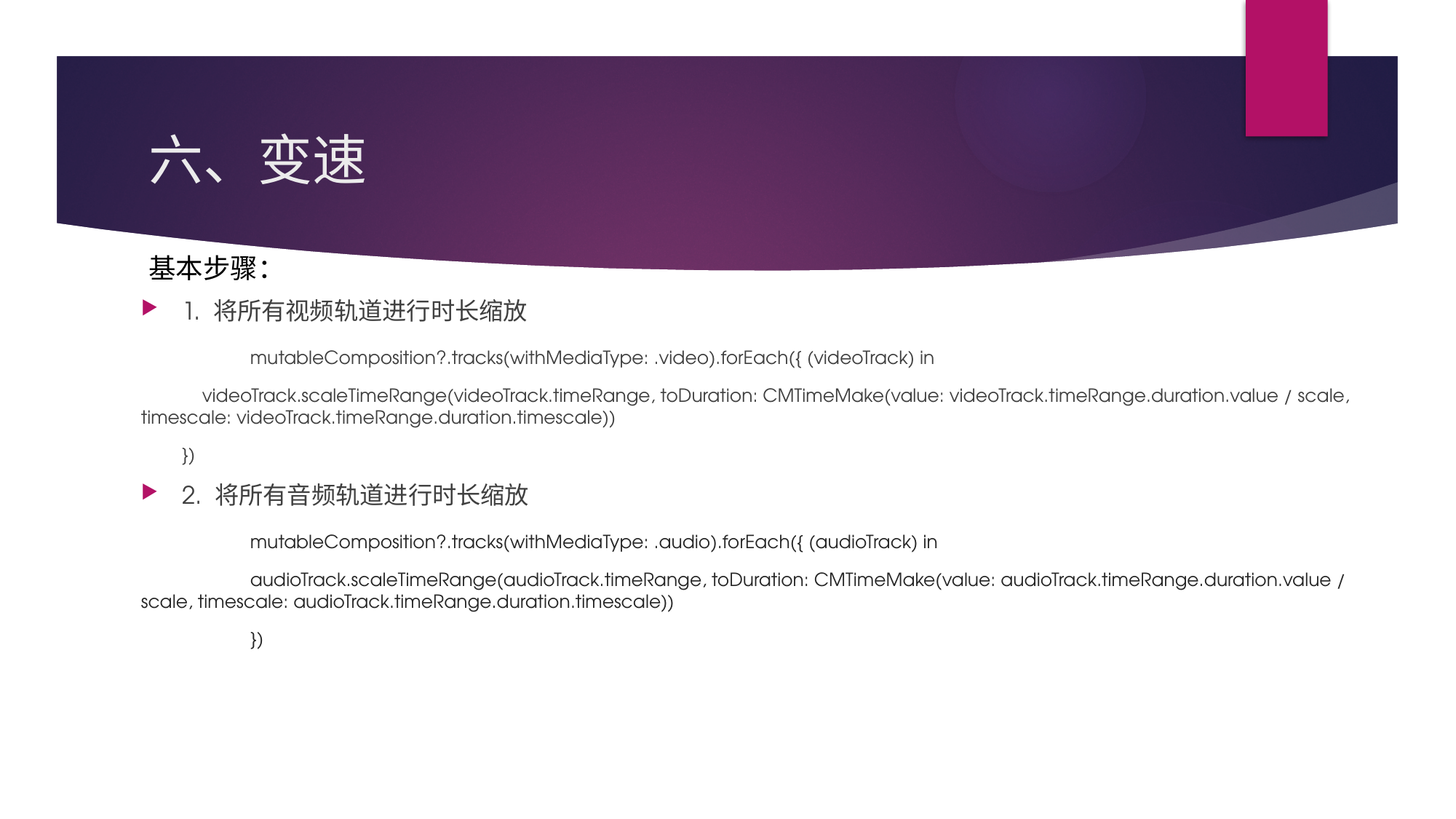

# 六、变速
基本步骤：
1. 将所有视频轨道进行时长缩放
	mutableComposition?.tracks(withMediaType: .video).forEach({ (videoTrack) in
            videoTrack.scaleTimeRange(videoTrack.timeRange, toDuration: CMTimeMake(value: videoTrack.timeRange.duration.value / scale, timescale: videoTrack.timeRange.duration.timescale))
        })
2. 将所有音频轨道进行时长缩放
	mutableComposition?.tracks(withMediaType: .audio).forEach({ (audioTrack) in
           	audioTrack.scaleTimeRange(audioTrack.timeRange, toDuration: CMTimeMake(value: audioTrack.timeRange.duration.value / scale, timescale: audioTrack.timeRange.duration.timescale))
      	})